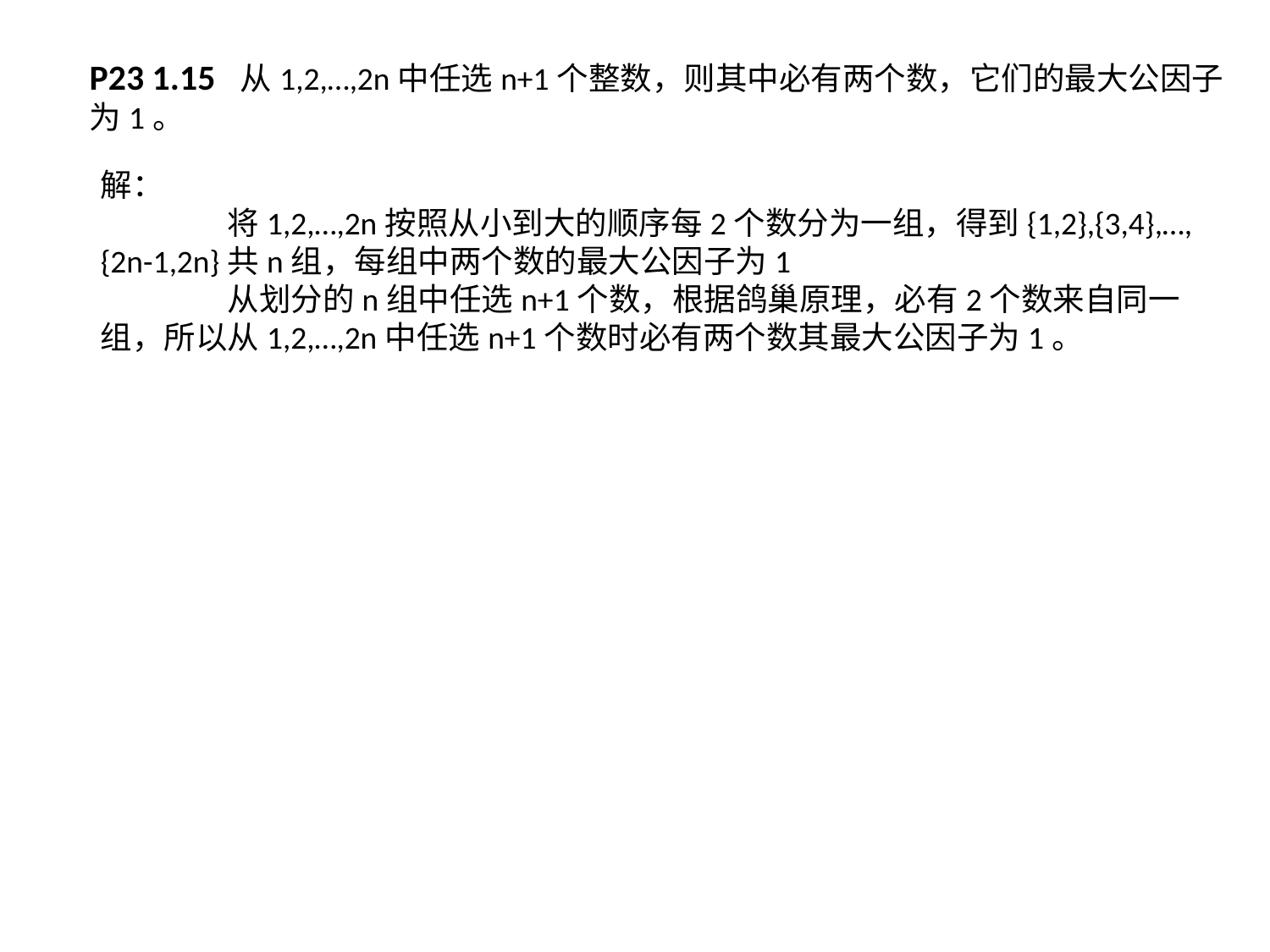

P23 1.15  从1,2,…,2n中任选n+1个整数，则其中必有两个数，它们的最大公因子为1。
解：
	将1,2,…,2n按照从小到大的顺序每2个数分为一组，得到{1,2},{3,4},…,{2n-1,2n}共n组，每组中两个数的最大公因子为1
	从划分的n组中任选n+1个数，根据鸽巢原理，必有2个数来自同一组，所以从1,2,…,2n中任选n+1个数时必有两个数其最大公因子为1。